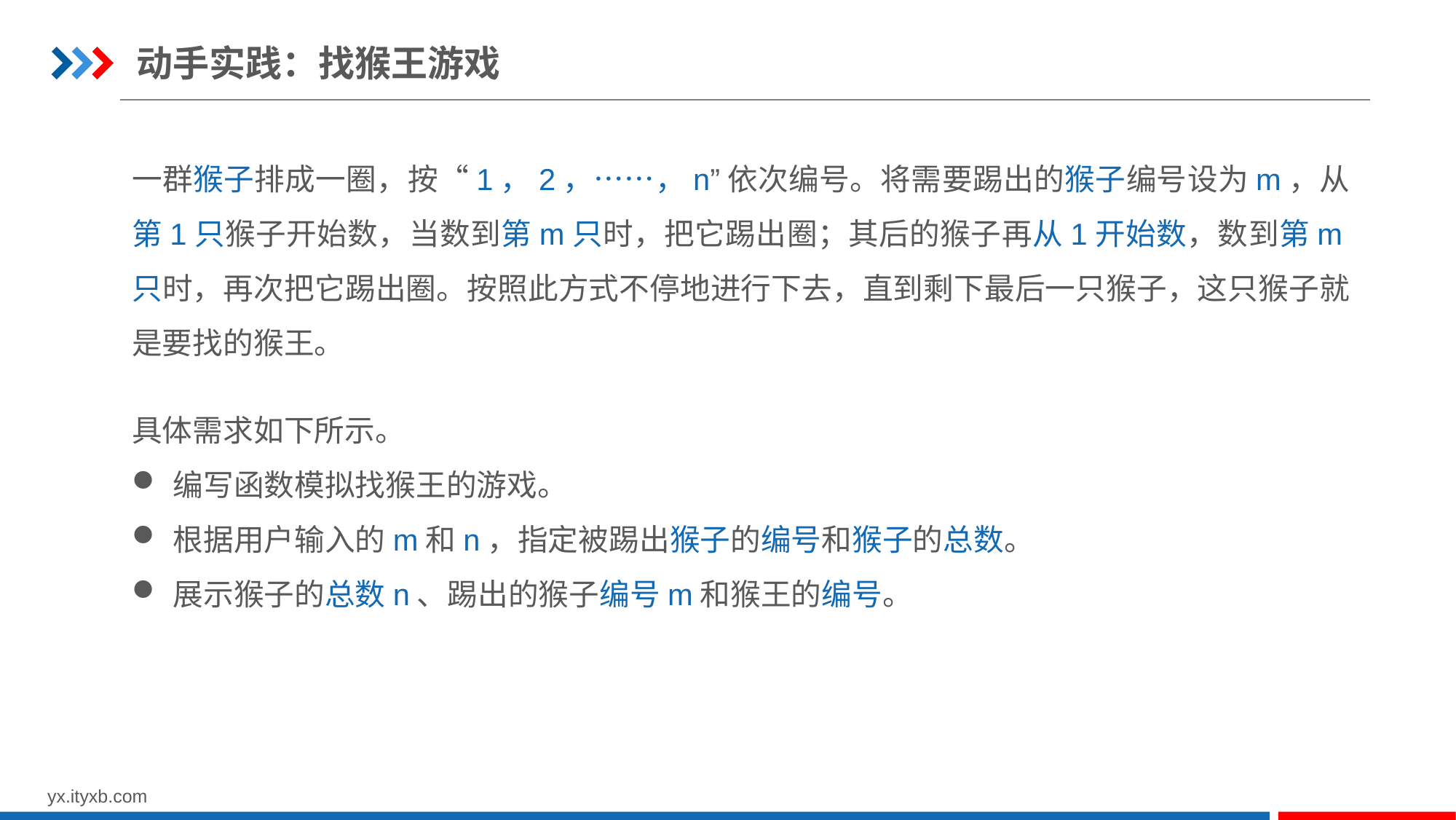

动手实践：找猴王游戏
一群猴子排成一圈，按“1，2，……，n”依次编号。将需要踢出的猴子编号设为m，从第1只猴子开始数，当数到第m只时，把它踢出圈；其后的猴子再从1开始数，数到第m只时，再次把它踢出圈。按照此方式不停地进行下去，直到剩下最后一只猴子，这只猴子就是要找的猴王。

具体需求如下所示。
编写函数模拟找猴王的游戏。
根据用户输入的m和n，指定被踢出猴子的编号和猴子的总数。
展示猴子的总数n、踢出的猴子编号m和猴王的编号。